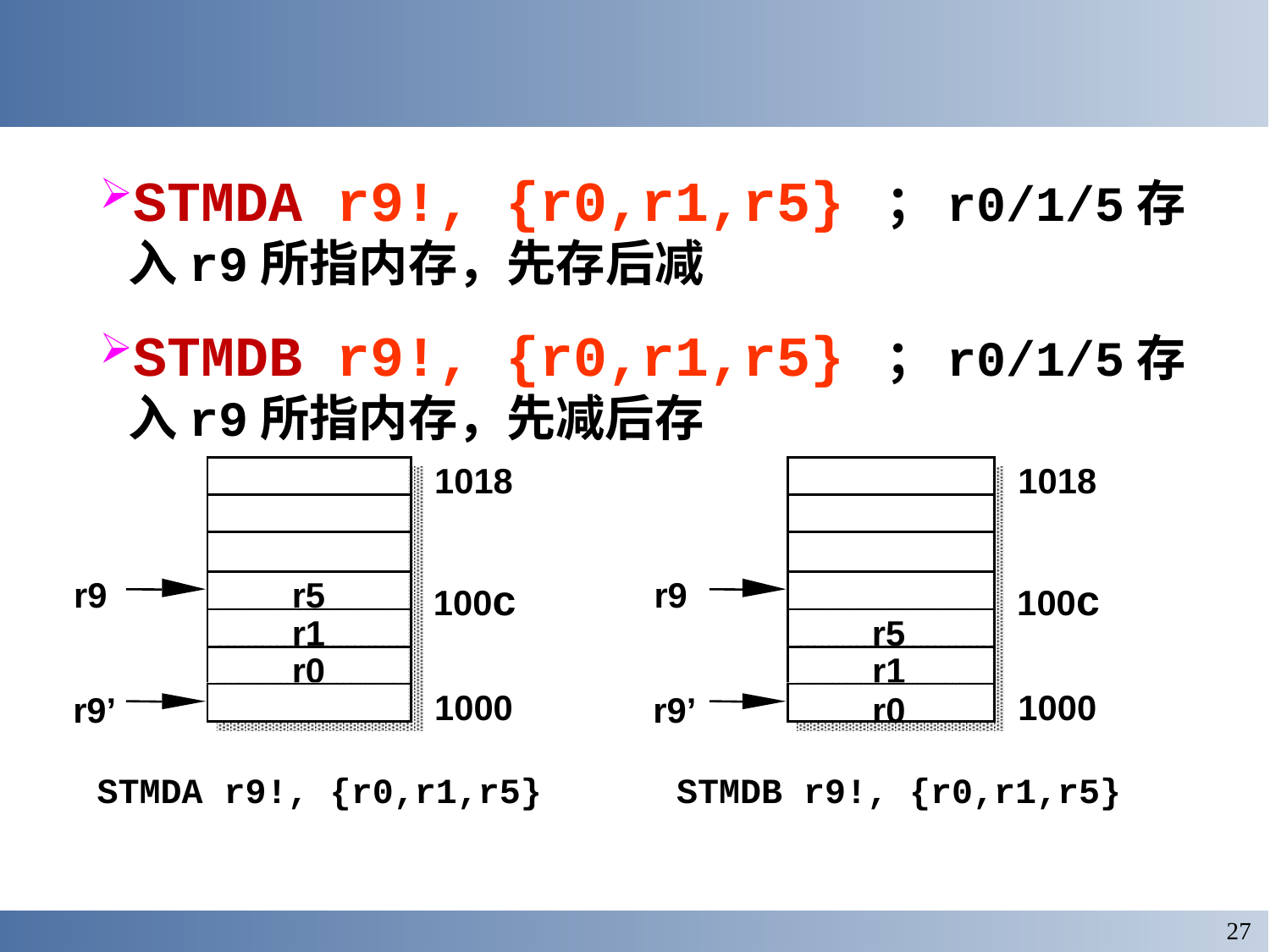

STMDA r9!, {r0,r1,r5} ；r0/1/5存入r9所指内存，先存后减
STMDB r9!, {r0,r1,r5} ；r0/1/5存入r9所指内存，先减后存

1018

r9
r5
100c

r1

r0

1000
r9’

STMDA r9!, {r0,r1,r5}

1018

r9
100c

r5

r1

1000
r9’
r0

STMDB r9!, {r0,r1,r5}